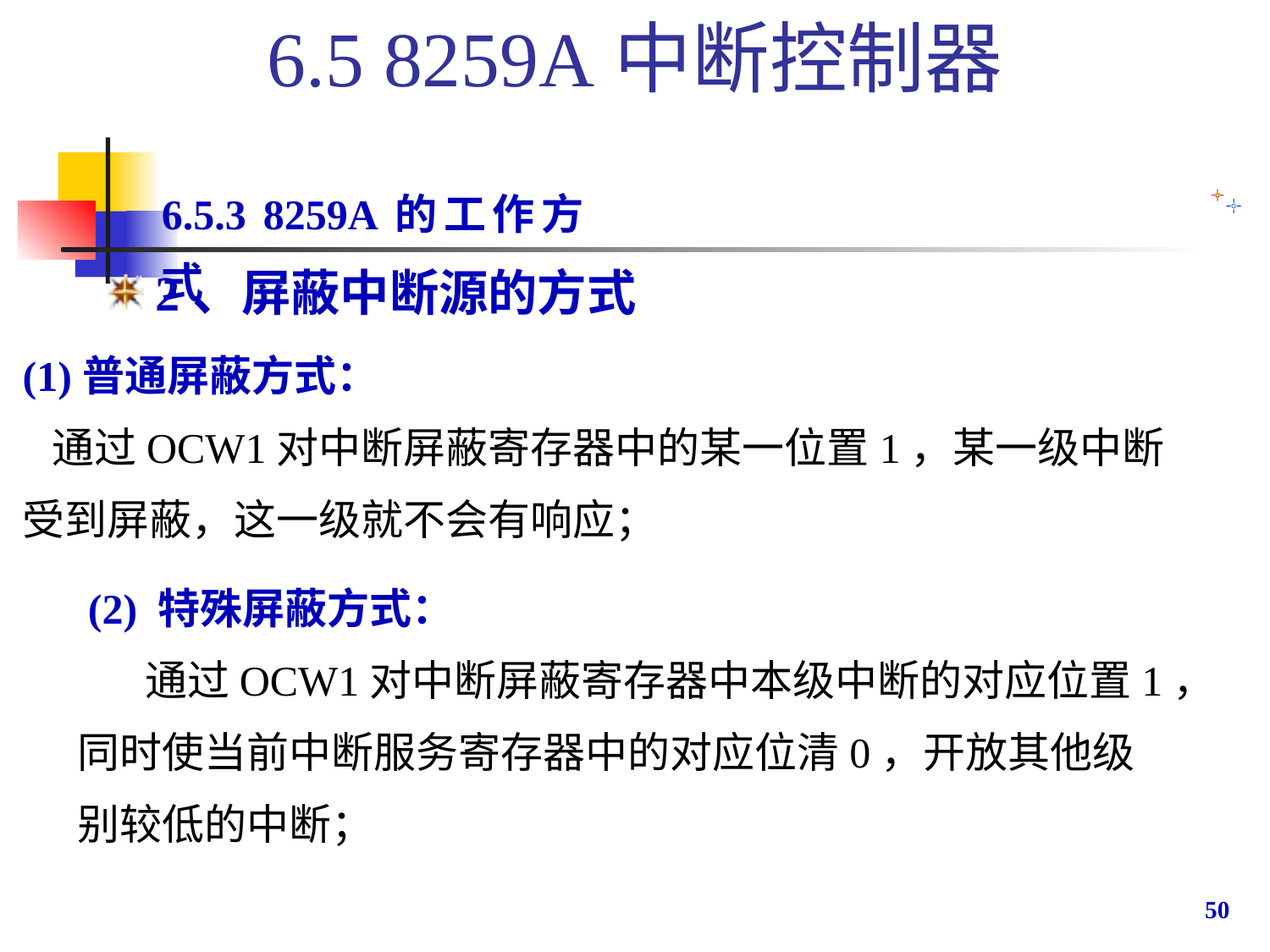

6.5 8259A中断控制器
6.5.3 8259A的工作方式
 2、屏蔽中断源的方式
(1)普通屏蔽方式：
  通过OCW1对中断屏蔽寄存器中的某一位置1，某一级中断
受到屏蔽，这一级就不会有响应；
 (2) 特殊屏蔽方式：
      通过OCW1对中断屏蔽寄存器中本级中断的对应位置1，
同时使当前中断服务寄存器中的对应位清0，开放其他级
别较低的中断；
50